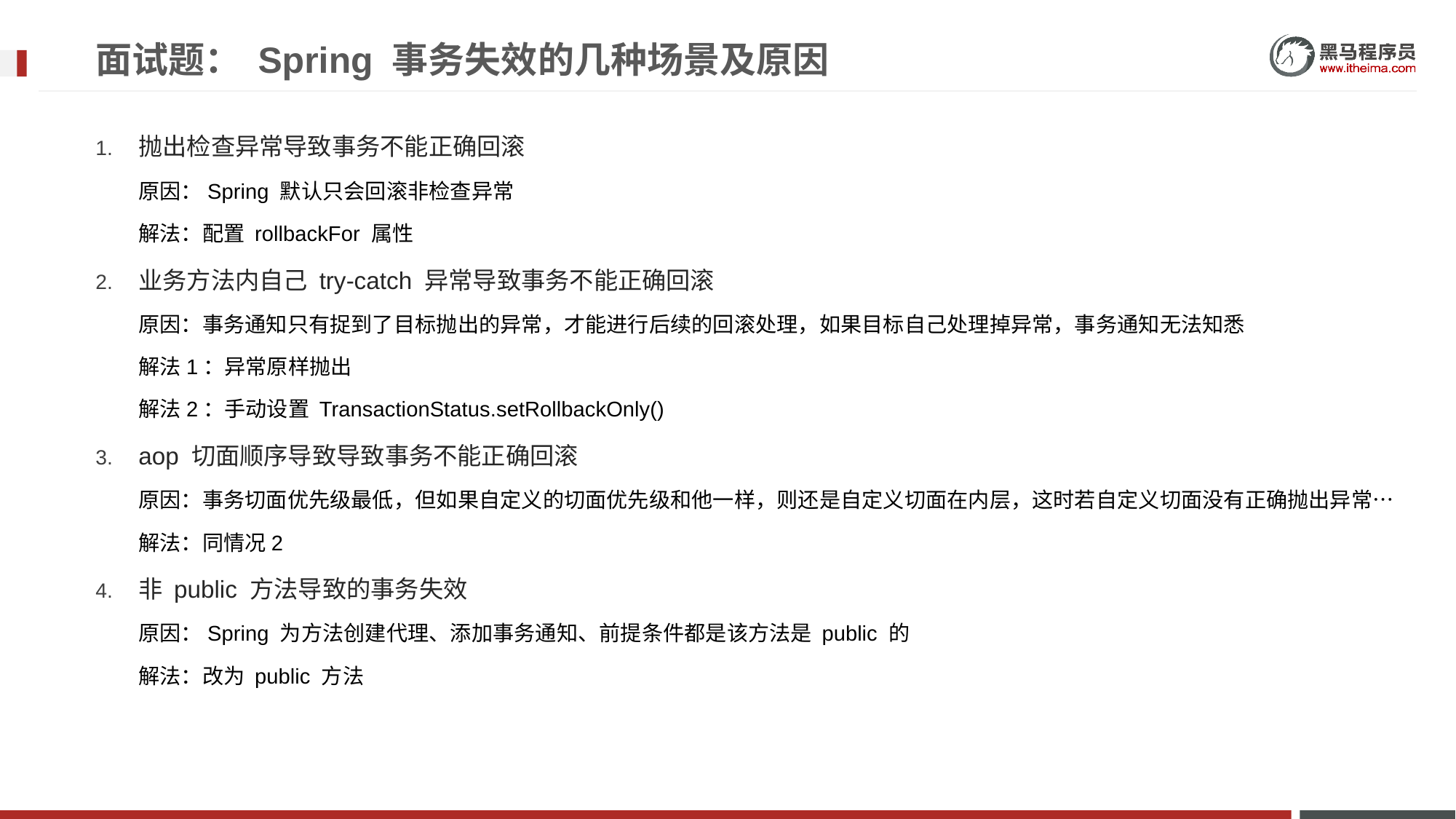

# 面试题： Spring 事务失效的几种场景及原因
抛出检查异常导致事务不能正确回滚
原因：Spring 默认只会回滚非检查异常
解法：配置 rollbackFor 属性
业务方法内自己 try-catch 异常导致事务不能正确回滚
原因：事务通知只有捉到了目标抛出的异常，才能进行后续的回滚处理，如果目标自己处理掉异常，事务通知无法知悉
解法1：异常原样抛出
解法2：手动设置 TransactionStatus.setRollbackOnly()
aop 切面顺序导致导致事务不能正确回滚
原因：事务切面优先级最低，但如果自定义的切面优先级和他一样，则还是自定义切面在内层，这时若自定义切面没有正确抛出异常…
解法：同情况2
非 public 方法导致的事务失效
原因：Spring 为方法创建代理、添加事务通知、前提条件都是该方法是 public 的
解法：改为 public 方法